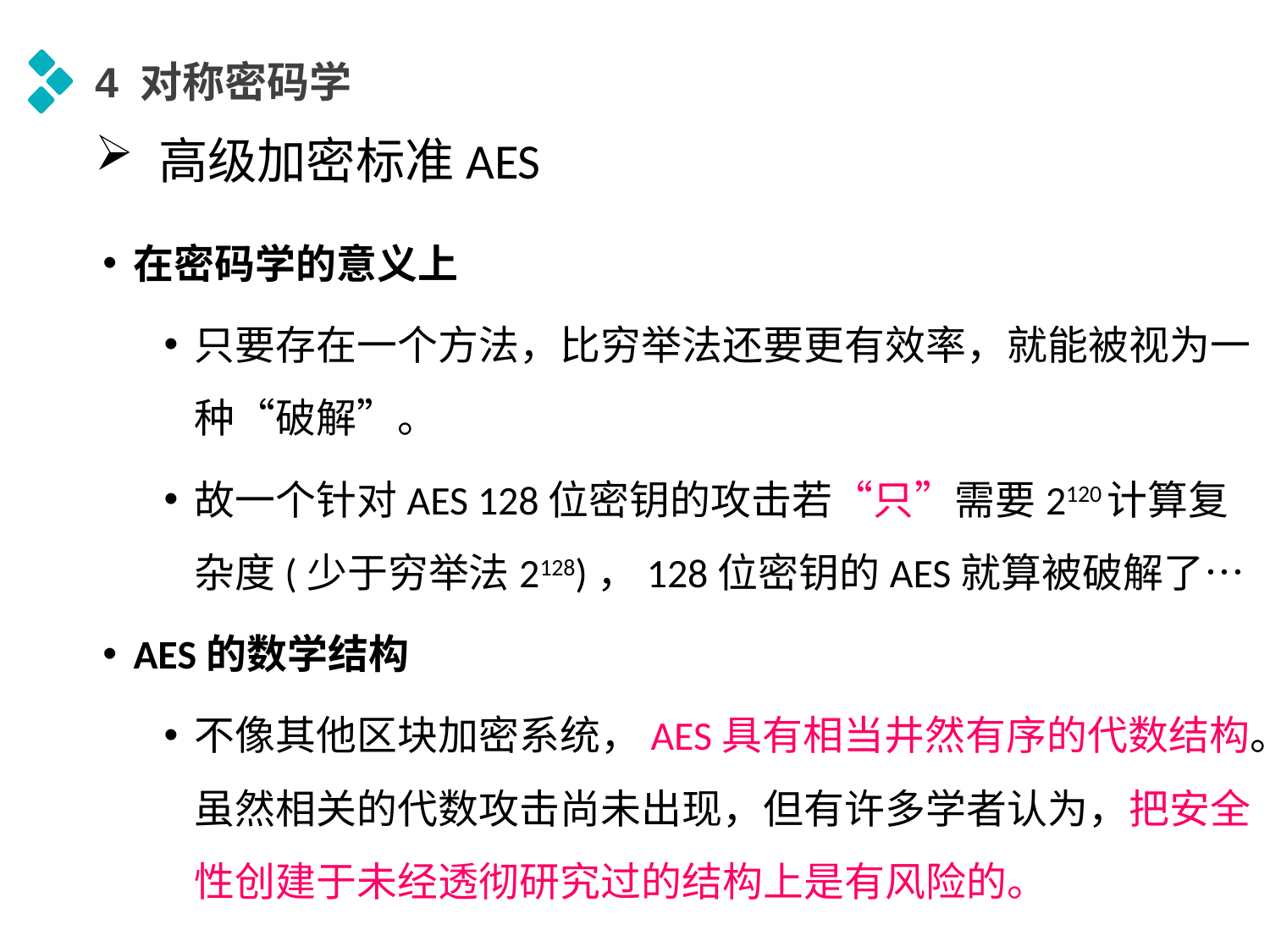

4 对称密码学

高级加密标准AES
在密码学的意义上
只要存在一个方法，比穷举法还要更有效率，就能被视为一种“破解”。
故一个针对AES 128位密钥的攻击若“只”需要2120计算复杂度(少于穷举法2128)，128位密钥的AES就算被破解了…
AES的数学结构
不像其他区块加密系统，AES具有相当井然有序的代数结构。虽然相关的代数攻击尚未出现，但有许多学者认为，把安全性创建于未经透彻研究过的结构上是有风险的。